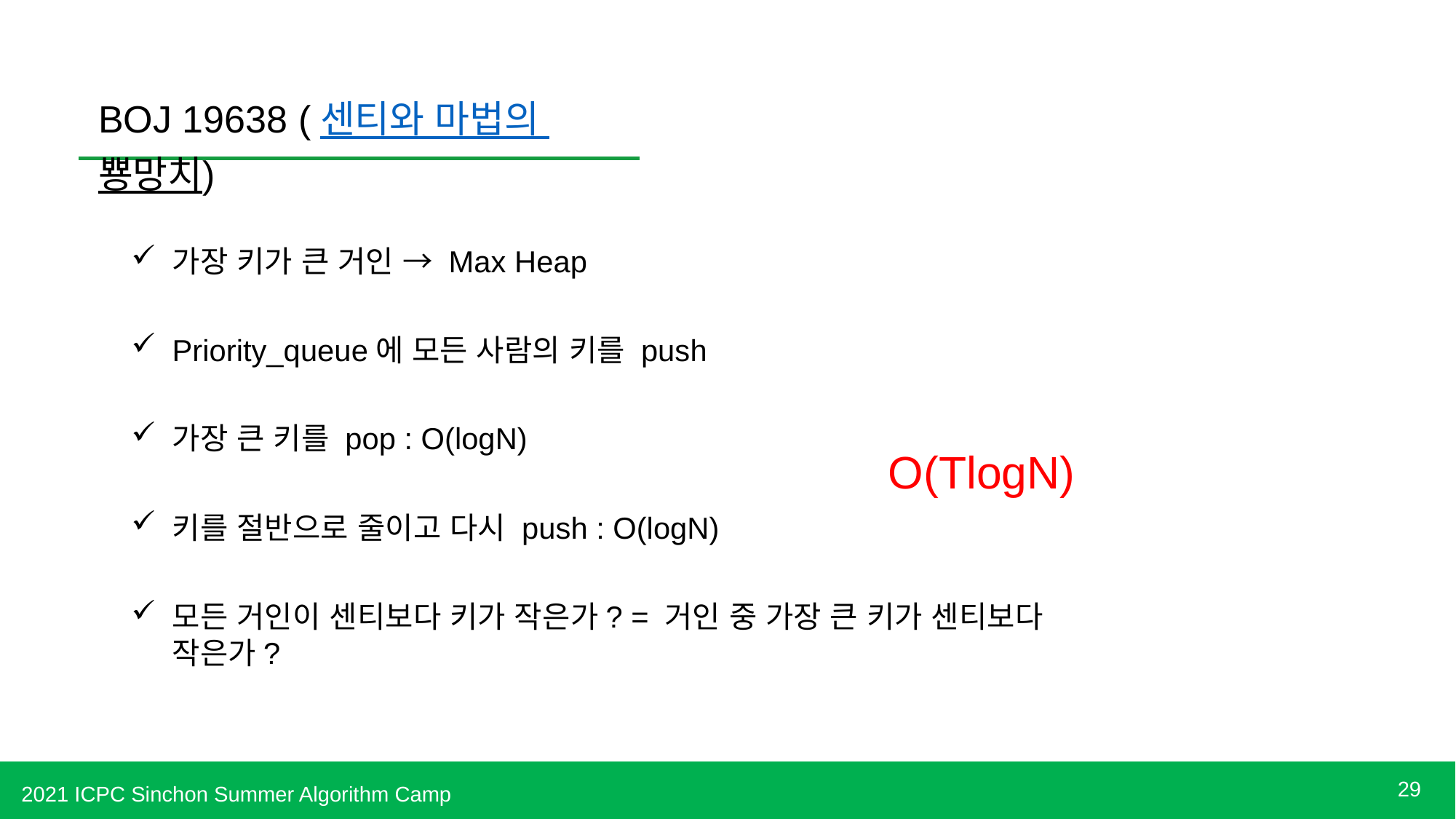

BOJ 19638 (센티와 마법의 뿅망치)
가장 키가 큰 거인 → Max Heap
Priority_queue에 모든 사람의 키를 push
가장 큰 키를 pop : O(logN)
O(TlogN)
키를 절반으로 줄이고 다시 push : O(logN)
모든 거인이 센티보다 키가 작은가? = 거인 중 가장 큰 키가 센티보다 작은가?

29
2021 ICPC Sinchon Summer Algorithm Camp